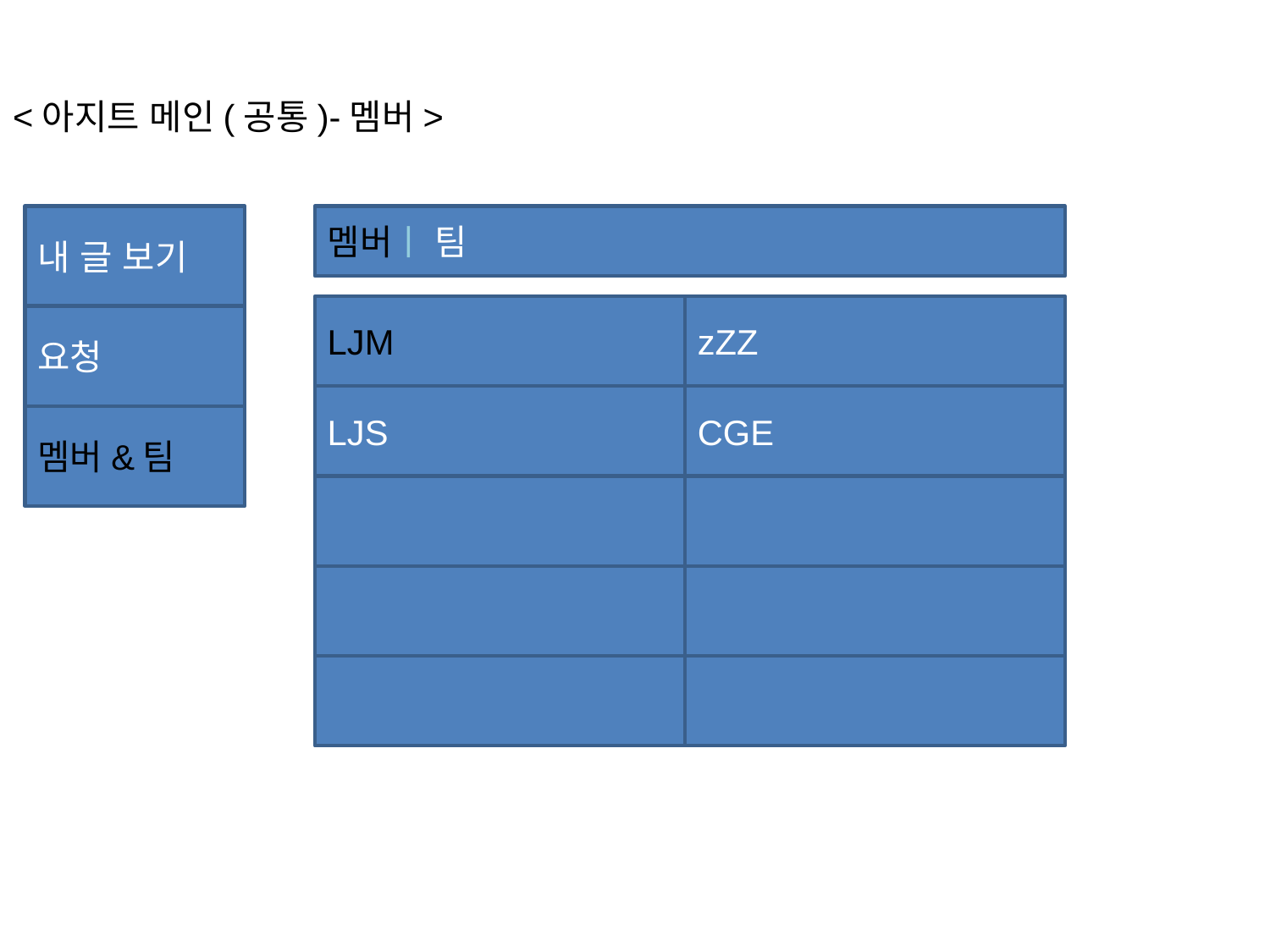

<아지트 메인(공통)-멤버>
내 글 보기
멤버ㅣ 팀
LJM
zZZ
요청
LJS
CGE
멤버&팀